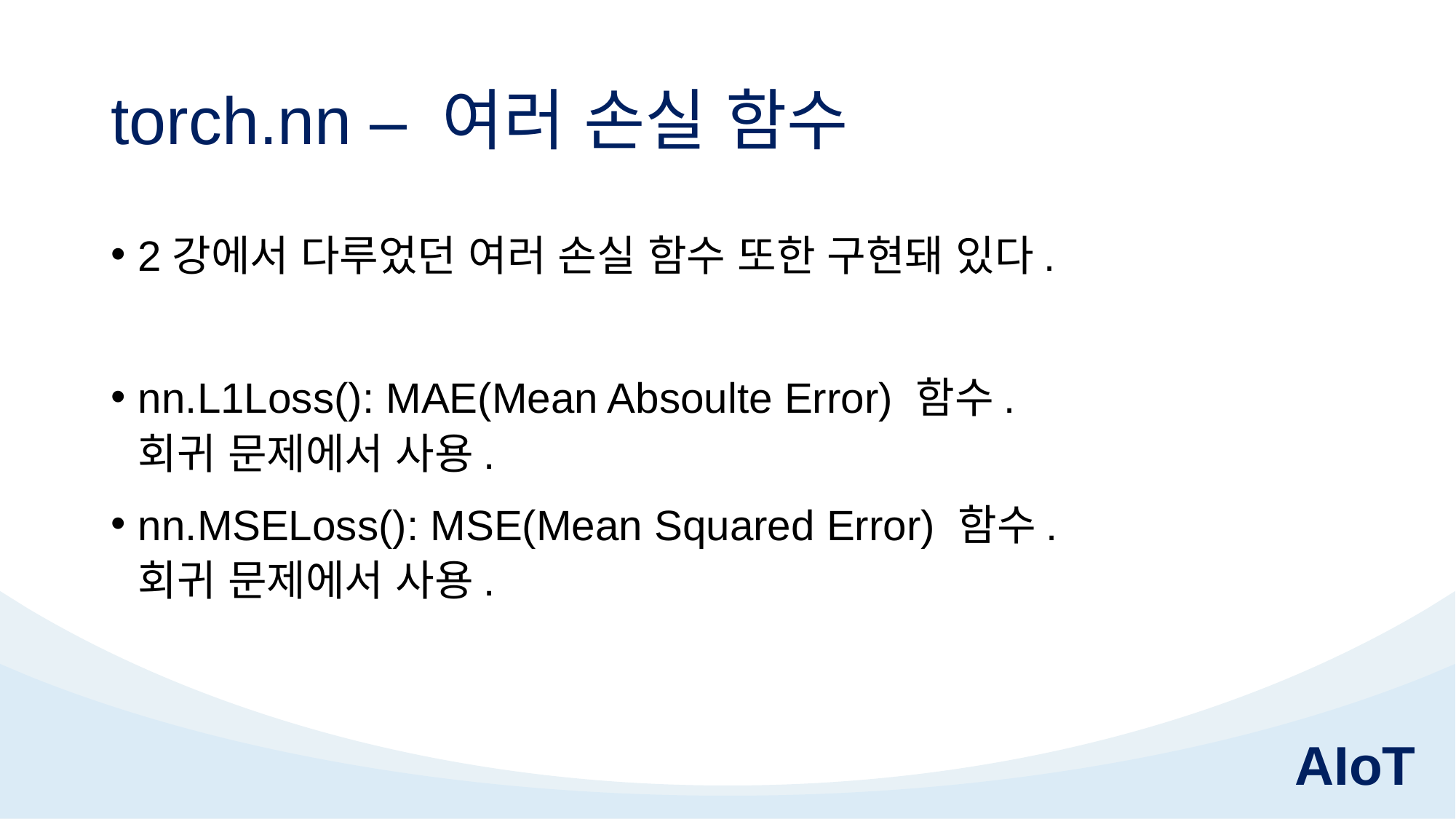

# torch.nn – 여러 손실 함수
2강에서 다루었던 여러 손실 함수 또한 구현돼 있다.

nn.L1Loss(): MAE(Mean Absoulte Error) 함수.
회귀 문제에서 사용.
nn.MSELoss(): MSE(Mean Squared Error) 함수.
회귀 문제에서 사용.